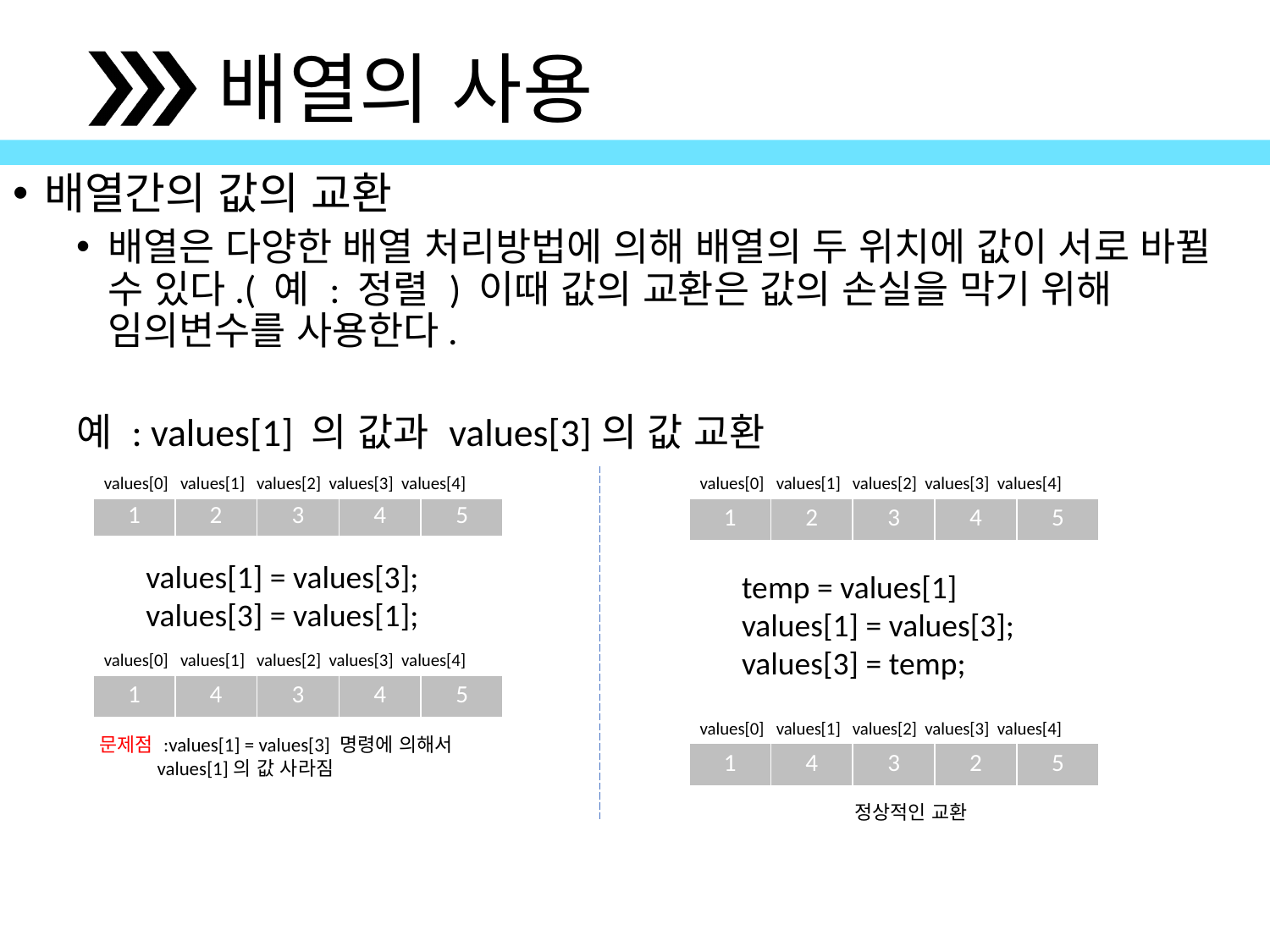

# 배열의 사용
배열간의 값의 교환
배열은 다양한 배열 처리방법에 의해 배열의 두 위치에 값이 서로 바뀔 수 있다.( 예 : 정렬 ) 이때 값의 교환은 값의 손실을 막기 위해 임의변수를 사용한다.

예 : values[1] 의 값과 values[3]의 값 교환

values[0]   values[1]   values[2]  values[3]  values[4]
values[0]   values[1]   values[2]  values[3]  values[4]
| 1 | 2 | 3 | 4 | 5 |
| --- | --- | --- | --- | --- |
| 1 | 2 | 3 | 4 | 5 |
| --- | --- | --- | --- | --- |
values[1] = values[3];
values[3] = values[1];
temp = values[1]
values[1] = values[3];
values[3] = temp;
values[0]   values[1]   values[2]  values[3]  values[4]
| 1 | 4 | 3 | 4 | 5 |
| --- | --- | --- | --- | --- |
values[0]   values[1]   values[2]  values[3]  values[4]
문제점 :values[1] = values[3] 명령에 의해서
             values[1]의 값 사라짐
| 1 | 4 | 3 | 2 | 5 |
| --- | --- | --- | --- | --- |
정상적인 교환